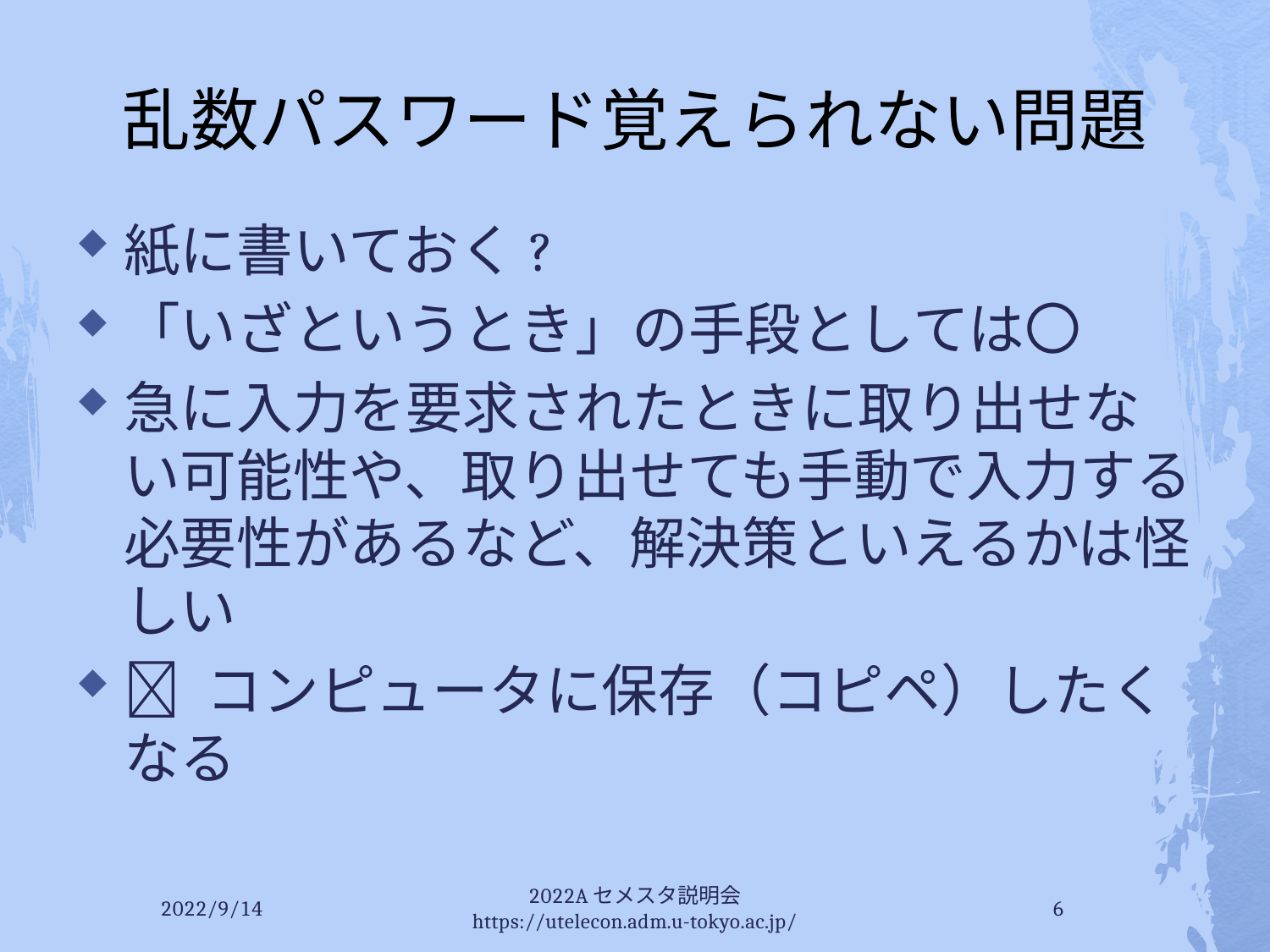

# 乱数パスワード覚えられない問題
紙に書いておく?
「いざというとき」の手段としては〇
急に入力を要求されたときに取り出せない可能性や、取り出せても手動で入力する必要性があるなど、解決策といえるかは怪しい
⇒ コンピュータに保存（コピペ）したくなる
2022/9/14
2022Aセメスタ説明会 https://utelecon.adm.u-tokyo.ac.jp/
6